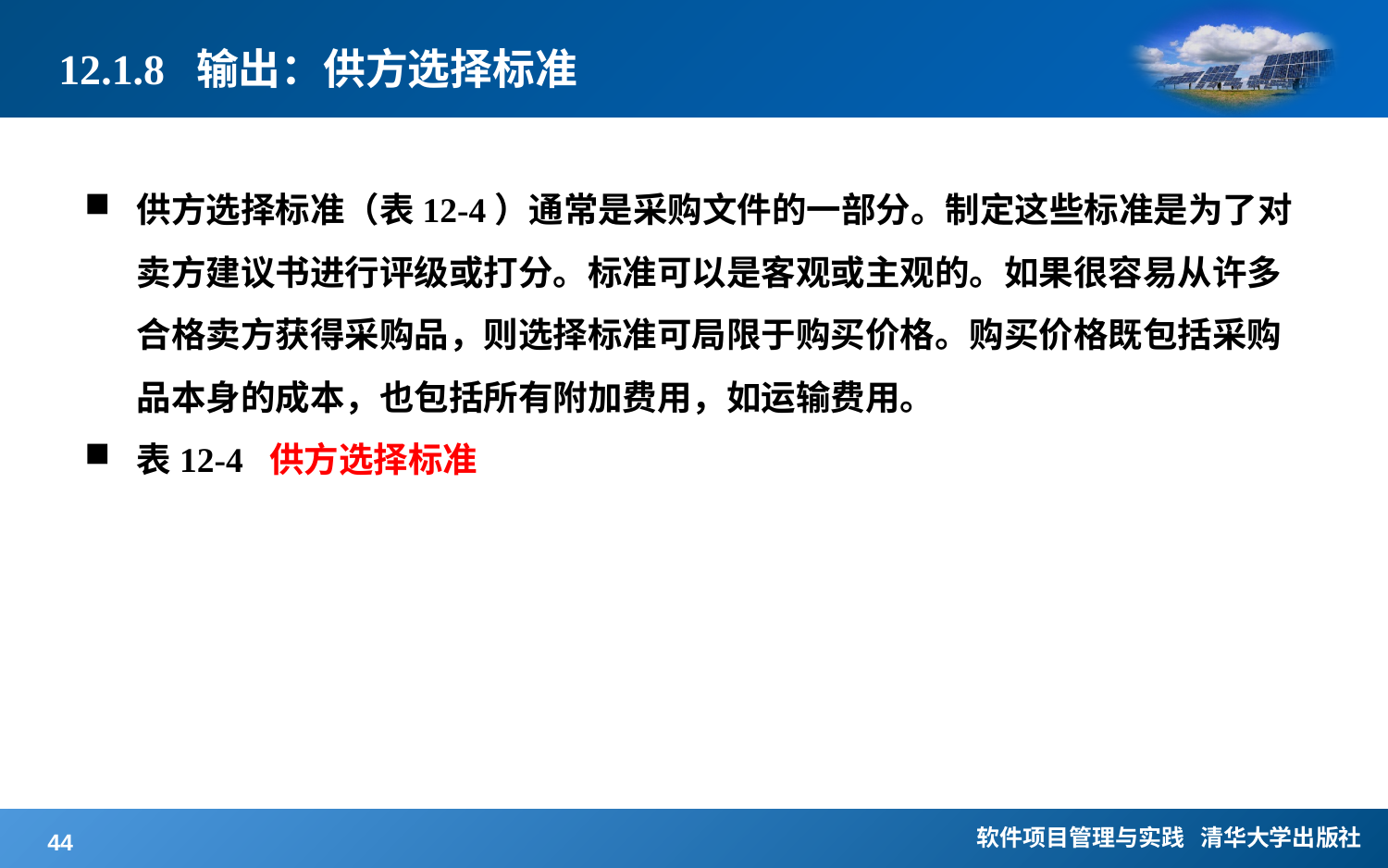

# 12.1.8  输出：供方选择标准
供方选择标准（表12-4）通常是采购文件的一部分。制定这些标准是为了对卖方建议书进行评级或打分。标准可以是客观或主观的。如果很容易从许多合格卖方获得采购品，则选择标准可局限于购买价格。购买价格既包括采购品本身的成本，也包括所有附加费用，如运输费用。
表12-4  供方选择标准